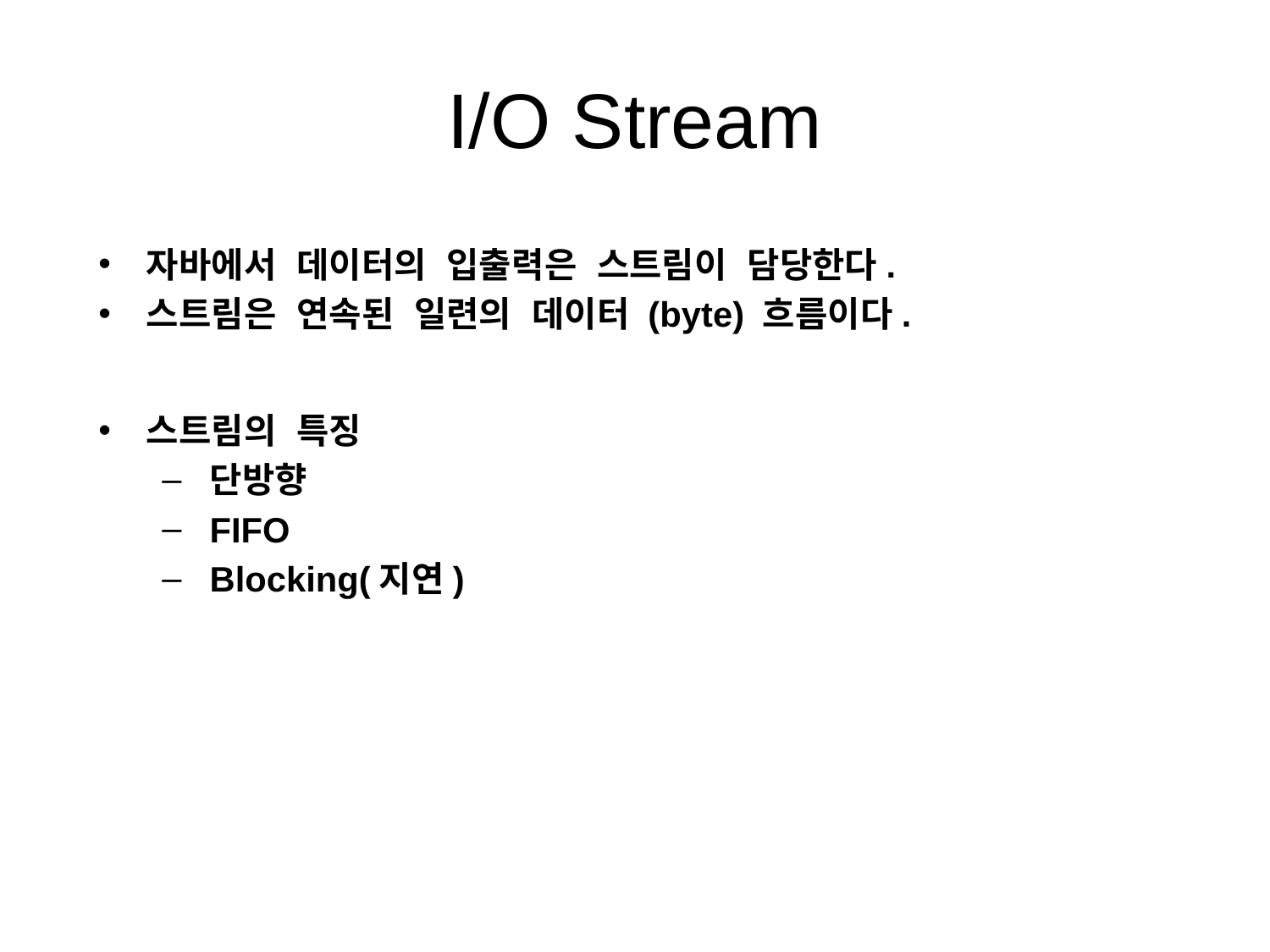

# I/O Stream
자바에서  데이터의  입출력은  스트림이  담당한다.
스트림은  연속된  일련의  데이터 (byte) 흐름이다.

스트림의  특징
단방향
FIFO
Blocking(지연)